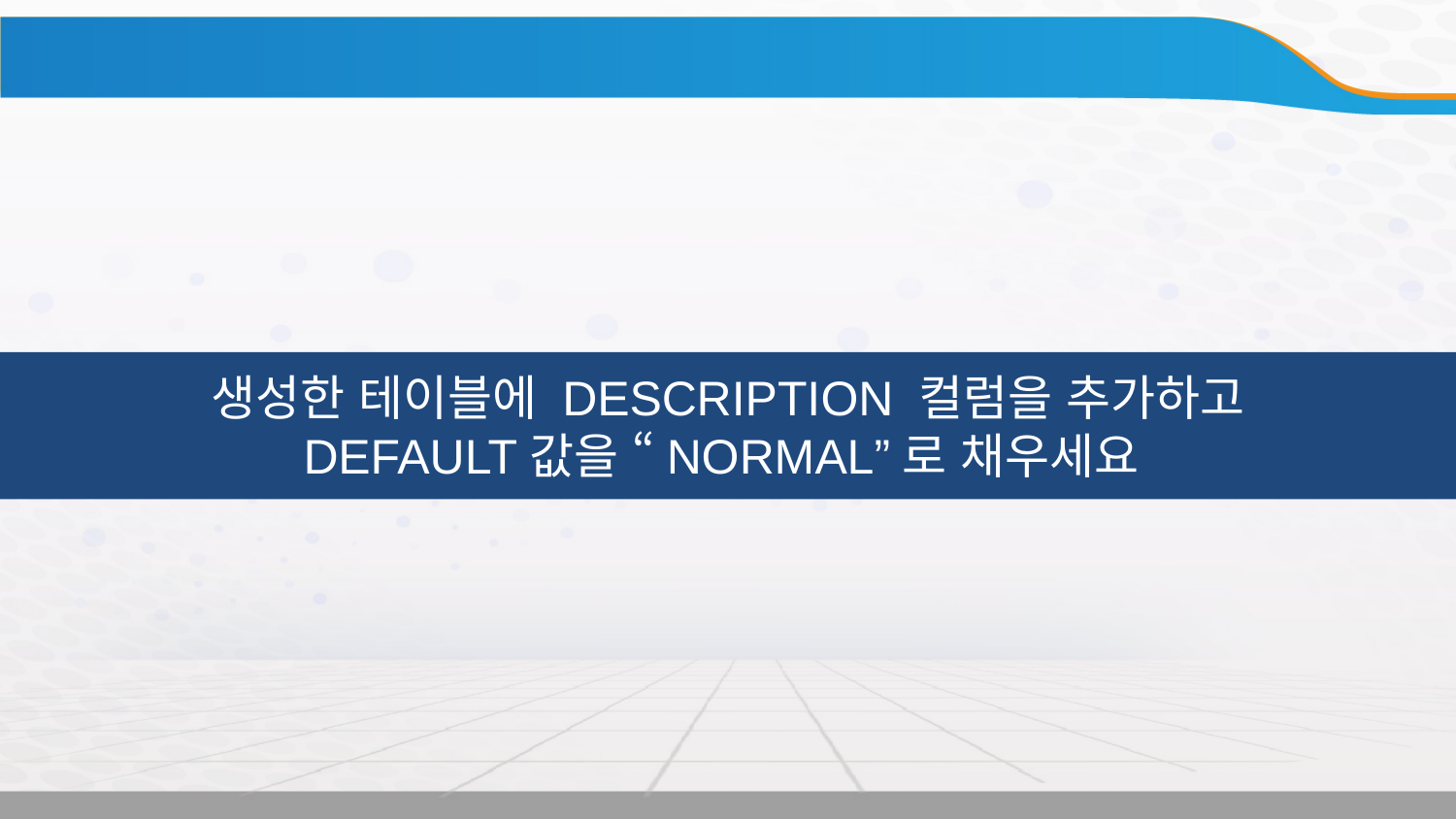

생성한 테이블에 DESCRIPTION 컬럼을 추가하고
DEFAULT값을 “NORMAL”로 채우세요